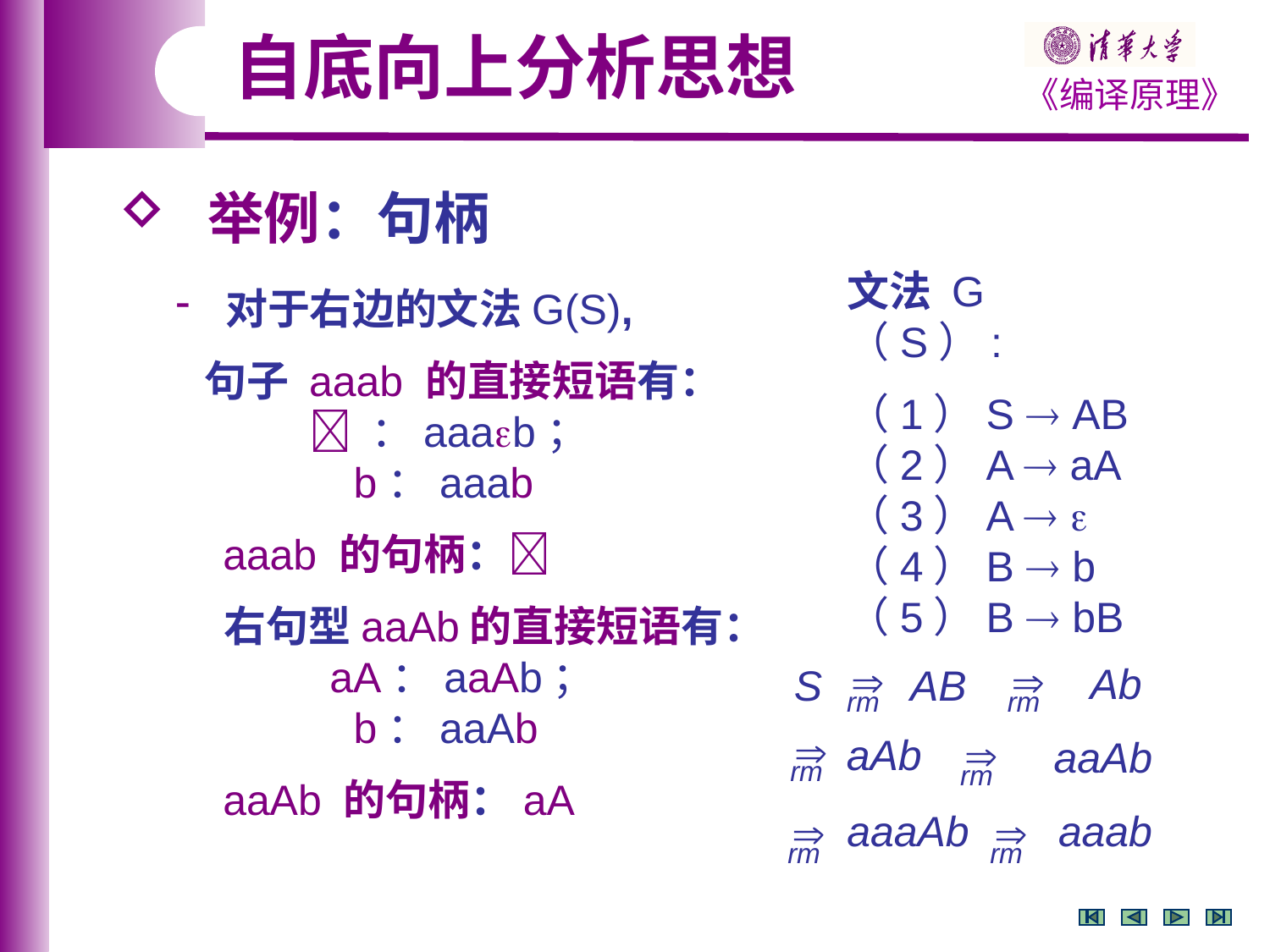

自底向上分析思想
  举例：句柄
文法 G（S）:

（1）S → AB
（2）A → aA
（3）A → ε
（4）B → b
（5）B → bB
 对于右边的文法G(S),

  句子 aaab 的直接短语有：
              ε ：aaaεb；
               b：aaab

    aaab 的句柄：ε

    右句型aaAb的直接短语有：
             aA：aaAb；
               b：aaAb

    aaAb 的句柄：aA
⇒
rm
⇒
rm
Ab
S
AB
⇒
rm
aAb
⇒
rm
aaAb
aaaAb
aaab
⇒
rm
⇒
rm